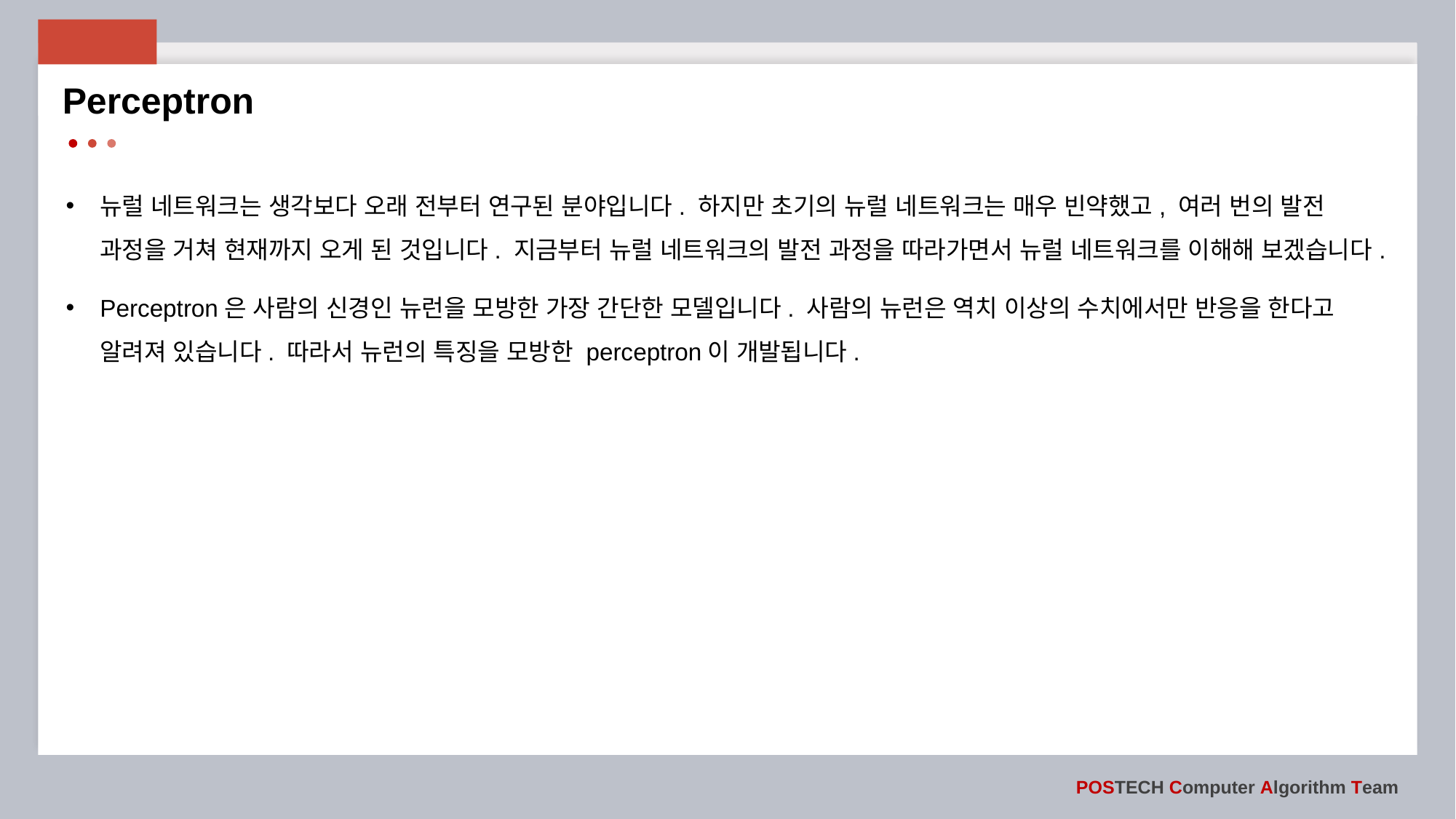

Perceptron
뉴럴 네트워크는 생각보다 오래 전부터 연구된 분야입니다. 하지만 초기의 뉴럴 네트워크는 매우 빈약했고, 여러 번의 발전 과정을 거쳐 현재까지 오게 된 것입니다. 지금부터 뉴럴 네트워크의 발전 과정을 따라가면서 뉴럴 네트워크를 이해해 보겠습니다.
Perceptron은 사람의 신경인 뉴런을 모방한 가장 간단한 모델입니다. 사람의 뉴런은 역치 이상의 수치에서만 반응을 한다고 알려져 있습니다. 따라서 뉴런의 특징을 모방한 perceptron이 개발됩니다.